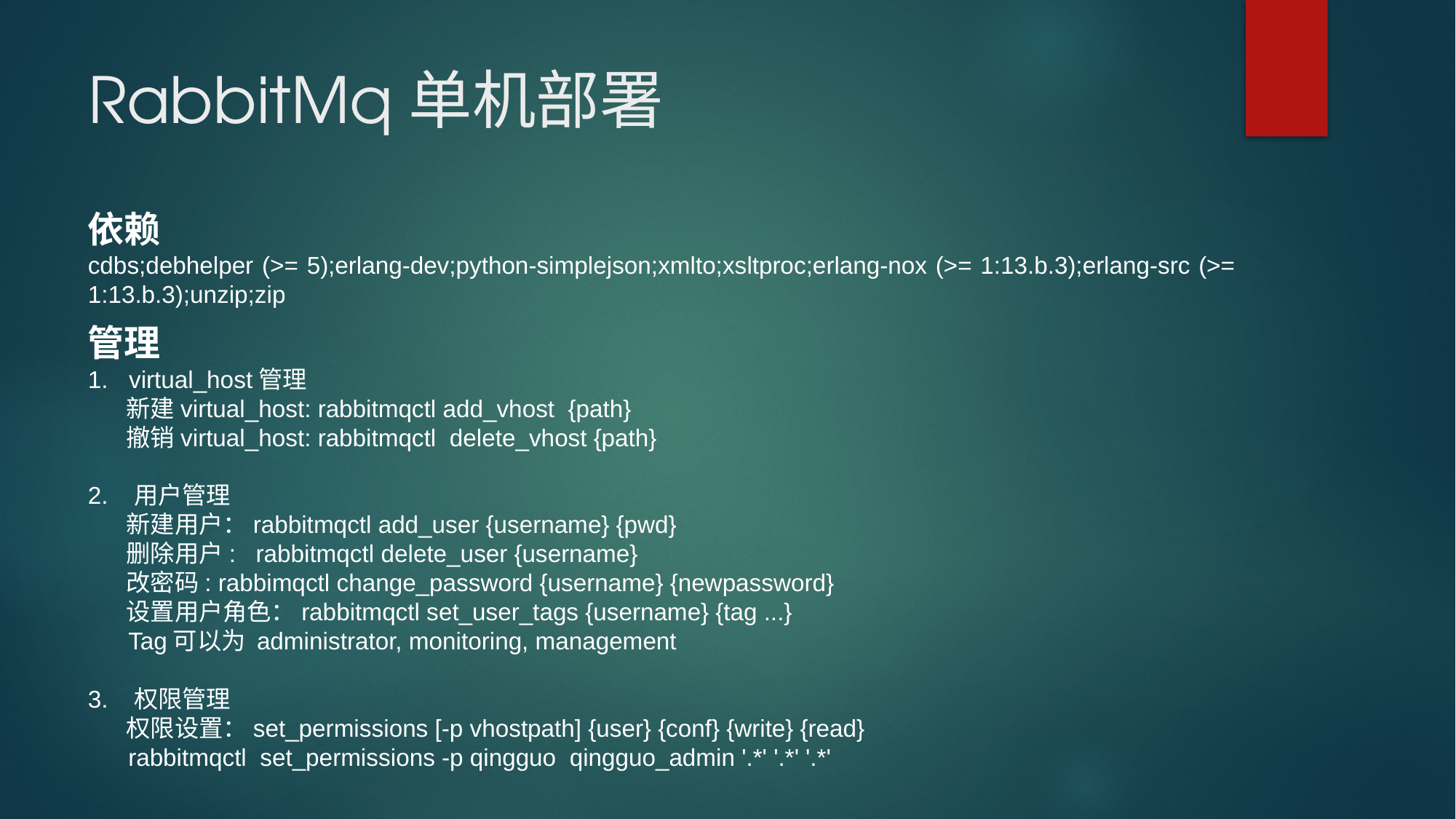

# RabbitMq单机部署
依赖
cdbs;debhelper (>= 5);erlang-dev;python-simplejson;xmlto;xsltproc;erlang-nox (>= 1:13.b.3);erlang-src (>= 1:13.b.3);unzip;zip
管理
virtual_host管理
      新建virtual_host: rabbitmqctl add_vhost  {path}
      撤销virtual_host: rabbitmqctl  delete_vhost {path}

2.   用户管理
      新建用户：rabbitmqctl add_user {username} {pwd}
      删除用户:   rabbitmqctl delete_user {username}
      改密码: rabbimqctl change_password {username} {newpassword}
      设置用户角色：rabbitmqctl set_user_tags {username} {tag ...}
      Tag可以为 administrator, monitoring, management

3.   权限管理
      权限设置：set_permissions [-p vhostpath] {user} {conf} {write} {read}
      rabbitmqctl  set_permissions -p qingguo  qingguo_admin '.*' '.*' '.*'